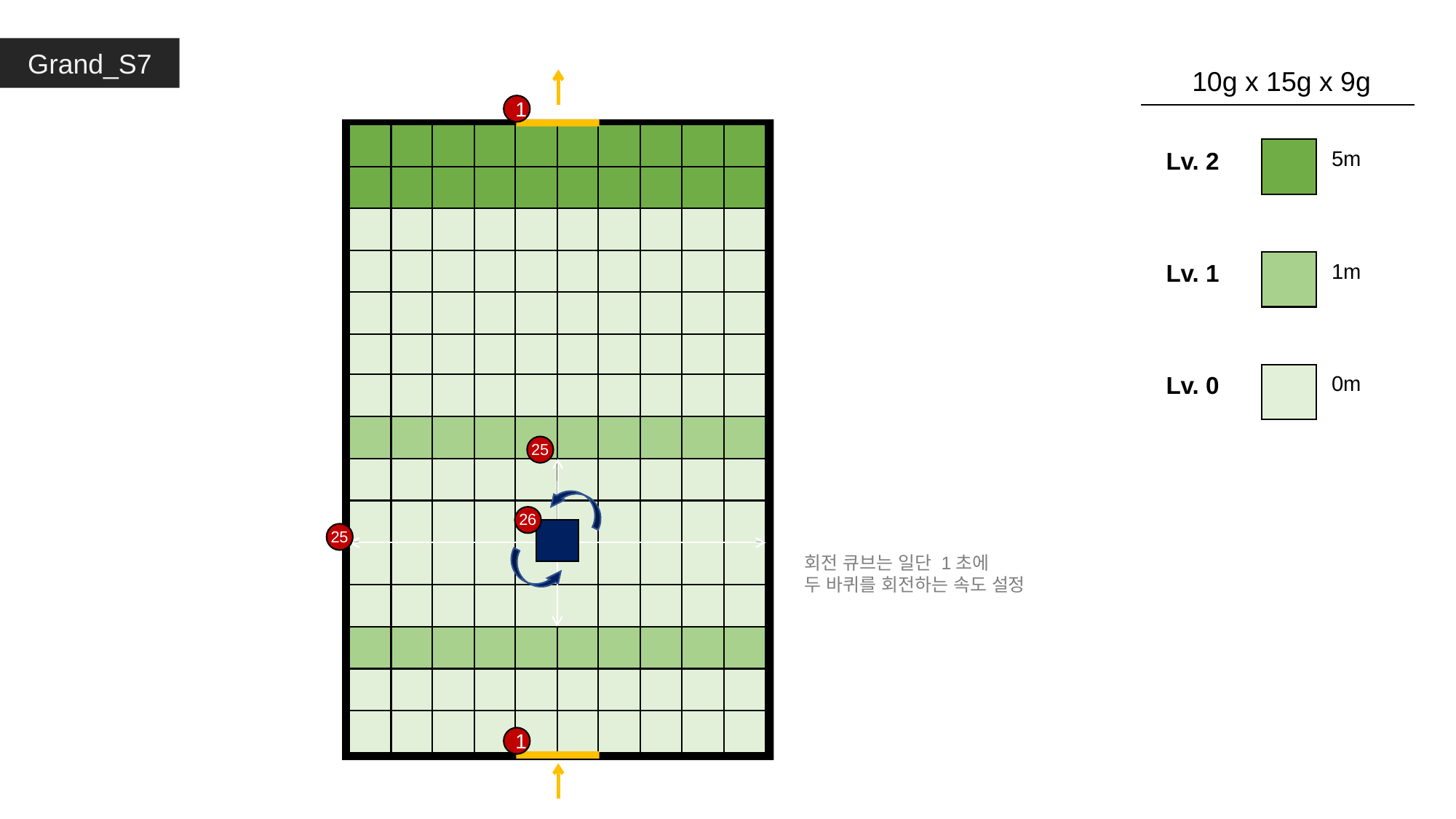

Grand_S7
10g x 15g x 9g
1

Lv. 2
5m

Lv. 1
1m

Lv. 0
0m

25

26

25

회전 큐브는 일단 1초에
두 바퀴를 회전하는 속도 설정

1